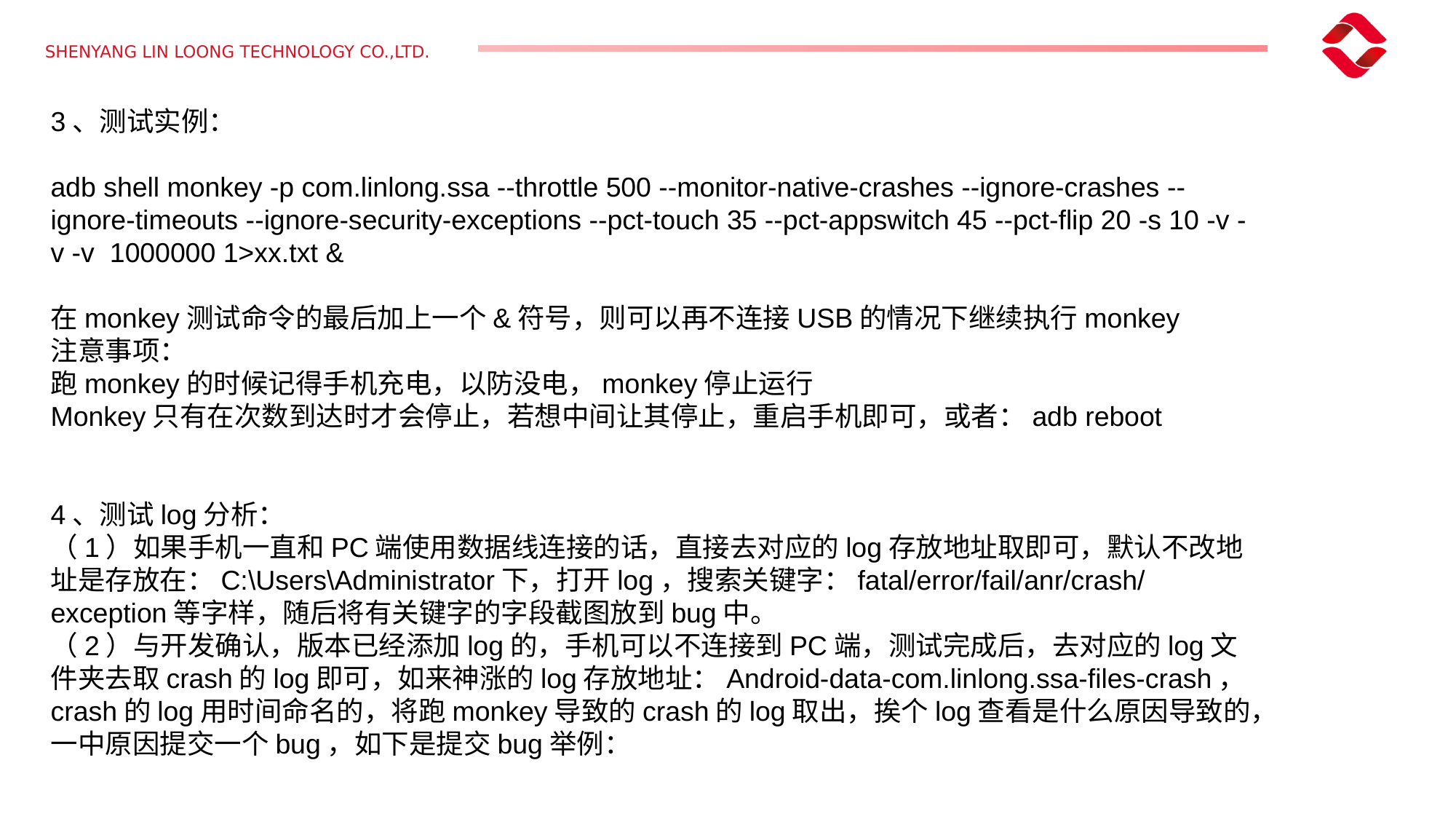

3、测试实例：

adb shell monkey -p com.linlong.ssa --throttle 500 --monitor-native-crashes --ignore-crashes --ignore-timeouts --ignore-security-exceptions --pct-touch 35 --pct-appswitch 45 --pct-flip 20 -s 10 -v -v -v  1000000 1>xx.txt &

在monkey测试命令的最后加上一个&符号，则可以再不连接USB的情况下继续执行monkey
注意事项：
跑monkey的时候记得手机充电，以防没电，monkey停止运行
Monkey只有在次数到达时才会停止，若想中间让其停止，重启手机即可，或者：adb reboot

4、测试log分析：
（1）如果手机一直和PC端使用数据线连接的话，直接去对应的log存放地址取即可，默认不改地址是存放在：C:\Users\Administrator下，打开log，搜索关键字：fatal/error/fail/anr/crash/exception等字样，随后将有关键字的字段截图放到bug中。
（2）与开发确认，版本已经添加log的，手机可以不连接到PC端，测试完成后，去对应的log文件夹去取crash的log即可，如来神涨的log存放地址：Android-data-com.linlong.ssa-files-crash，crash的log用时间命名的，将跑monkey导致的crash的log取出，挨个log查看是什么原因导致的，一中原因提交一个bug，如下是提交bug举例：